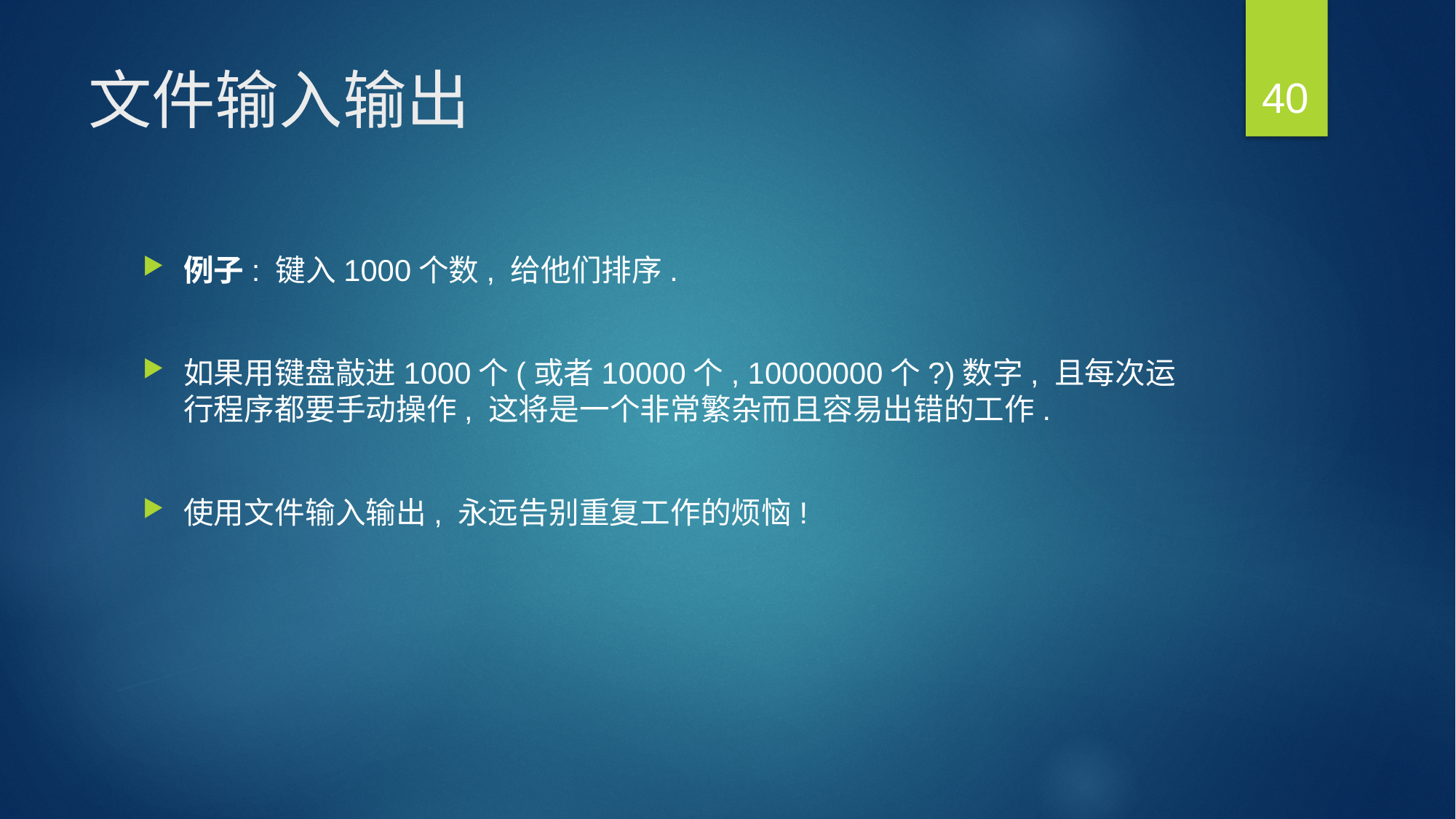

40
# 文件输入输出
例子: 键入1000个数, 给他们排序.

如果用键盘敲进1000个(或者10000个, 10000000个?)数字, 且每次运行程序都要手动操作, 这将是一个非常繁杂而且容易出错的工作.

使用文件输入输出, 永远告别重复工作的烦恼!